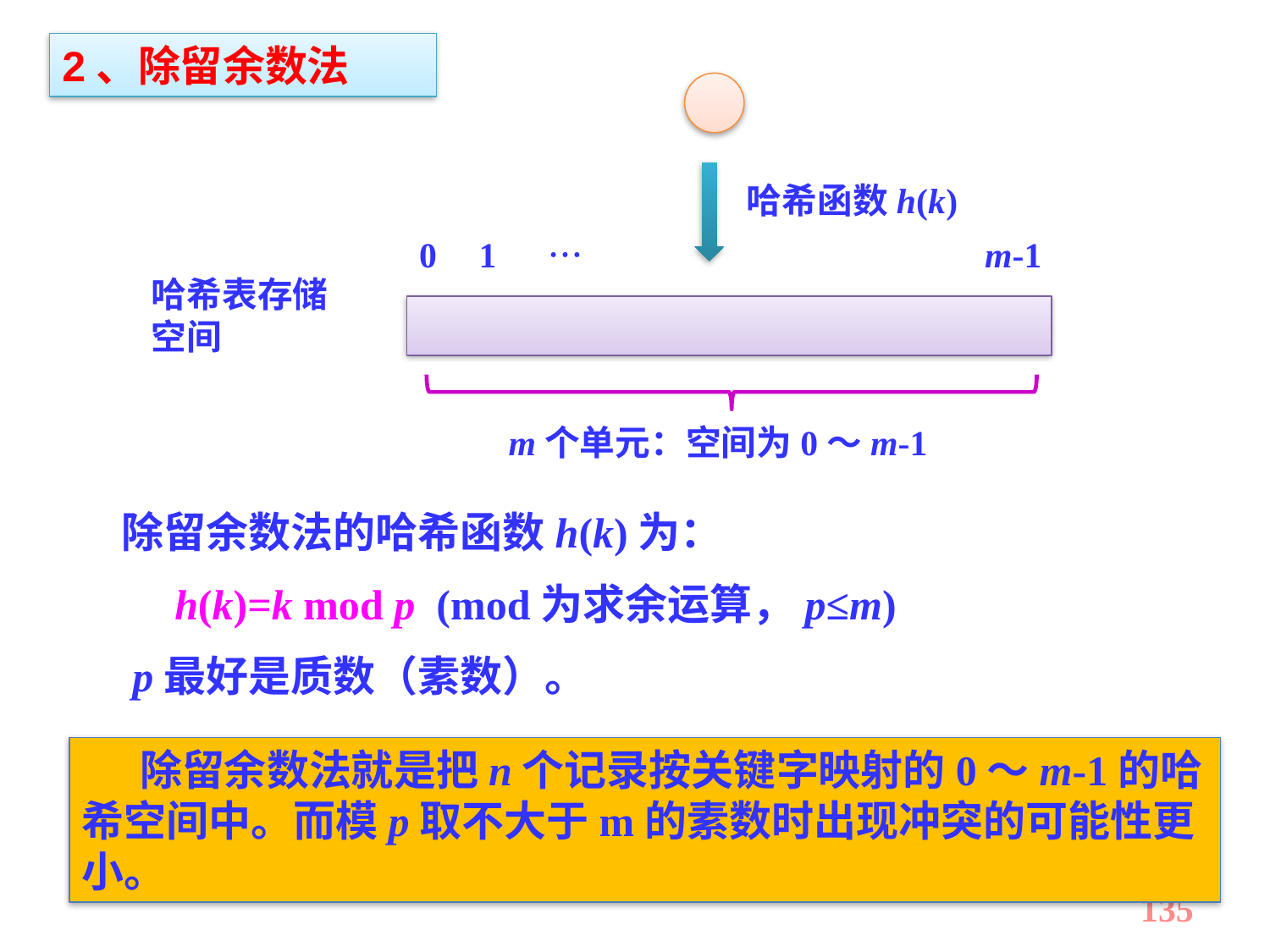

2、除留余数法

哈希函数h(k)
…
0
1
m-1
哈希表存储空间

m个单元：空间为0～m-1
除留余数法的哈希函数h(k)为：
     h(k)=k mod p  (mod为求余运算，p≤m)
 p最好是质数（素数）。
     除留余数法就是把n个记录按关键字映射的0～m-1的哈希空间中。而模p取不大于m的素数时出现冲突的可能性更小。
135